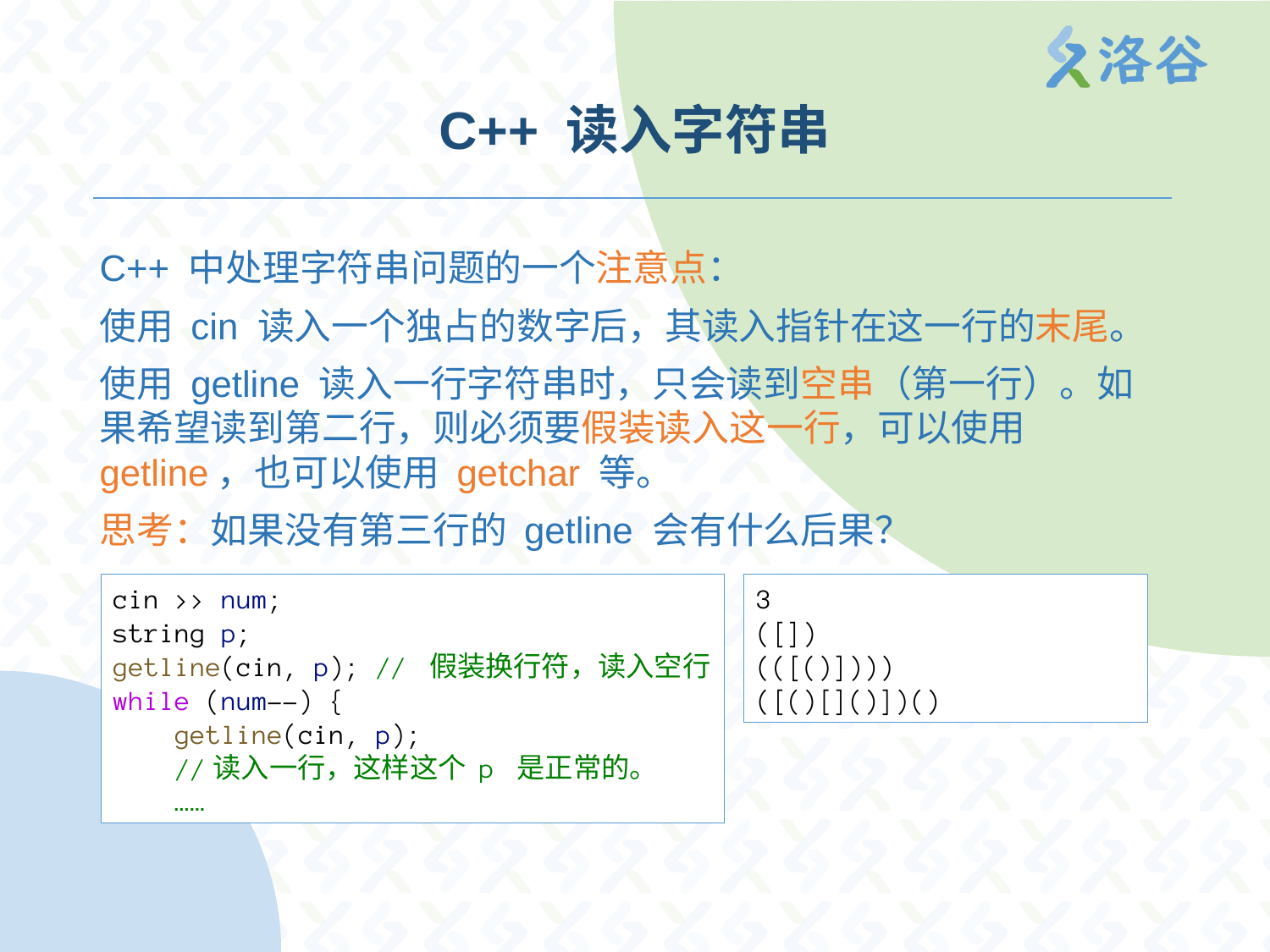

# C++ 读入字符串
C++ 中处理字符串问题的一个注意点：
使用 cin 读入一个独占的数字后，其读入指针在这一行的末尾。
使用 getline 读入一行字符串时，只会读到空串（第一行）。如果希望读到第二行，则必须要假装读入这一行，可以使用 getline，也可以使用 getchar 等。
思考：如果没有第三行的 getline 会有什么后果？
cin >> num;
string p;
getline(cin, p); // 假装换行符，读入空行
while (num--) {
    getline(cin, p);
    //读入一行，这样这个 p 是正常的。
    ……
3
([])
(([()])))
([()[]()])()